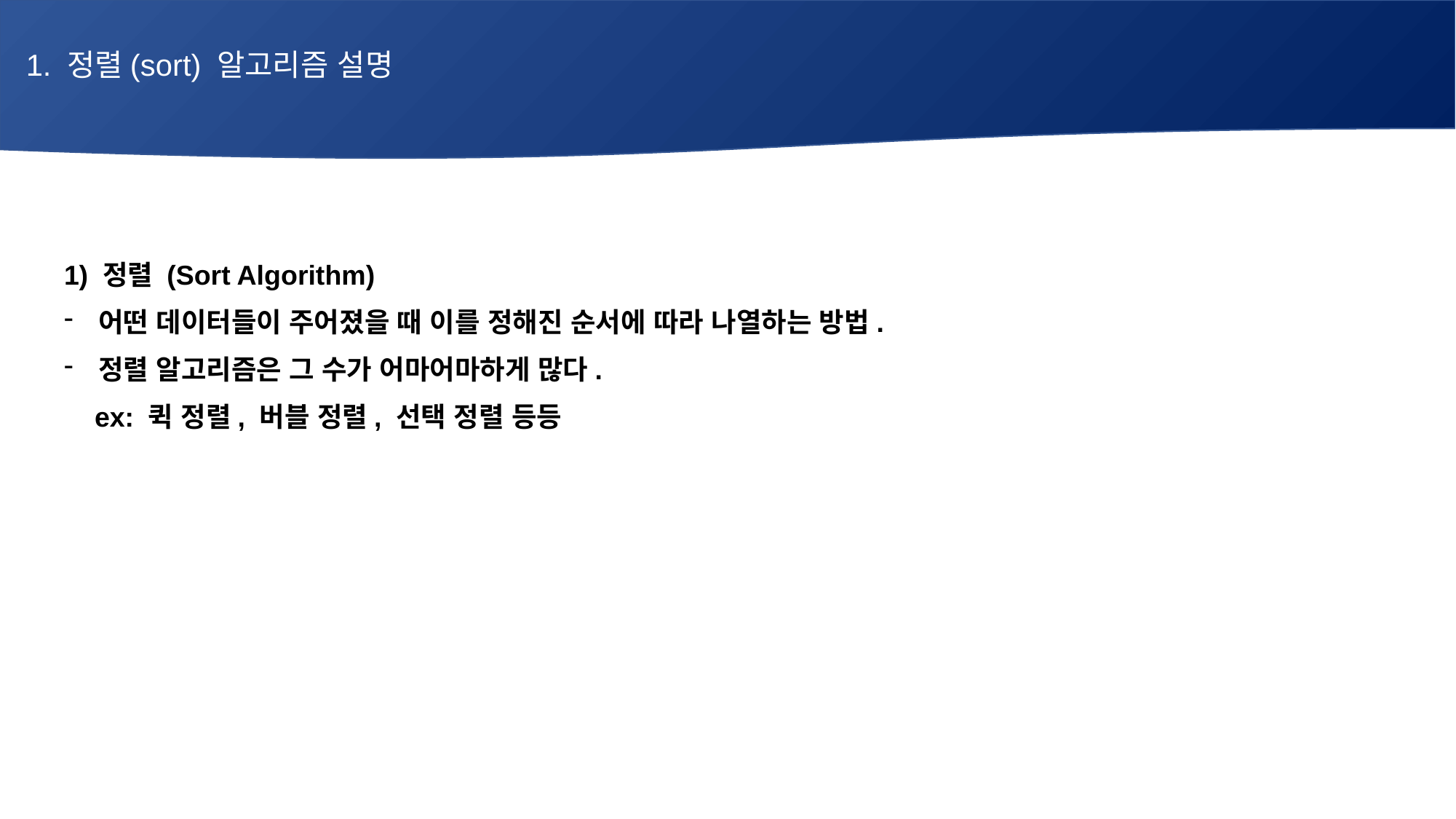

1. 정렬(sort) 알고리즘 설명
# 매주 1 과제 LV2
1) 정렬 (Sort Algorithm)
어떤 데이터들이 주어졌을 때 이를 정해진 순서에 따라 나열하는 방법.
정렬 알고리즘은 그 수가 어마어마하게 많다.
    ex: 퀵 정렬, 버블 정렬, 선택 정렬 등등